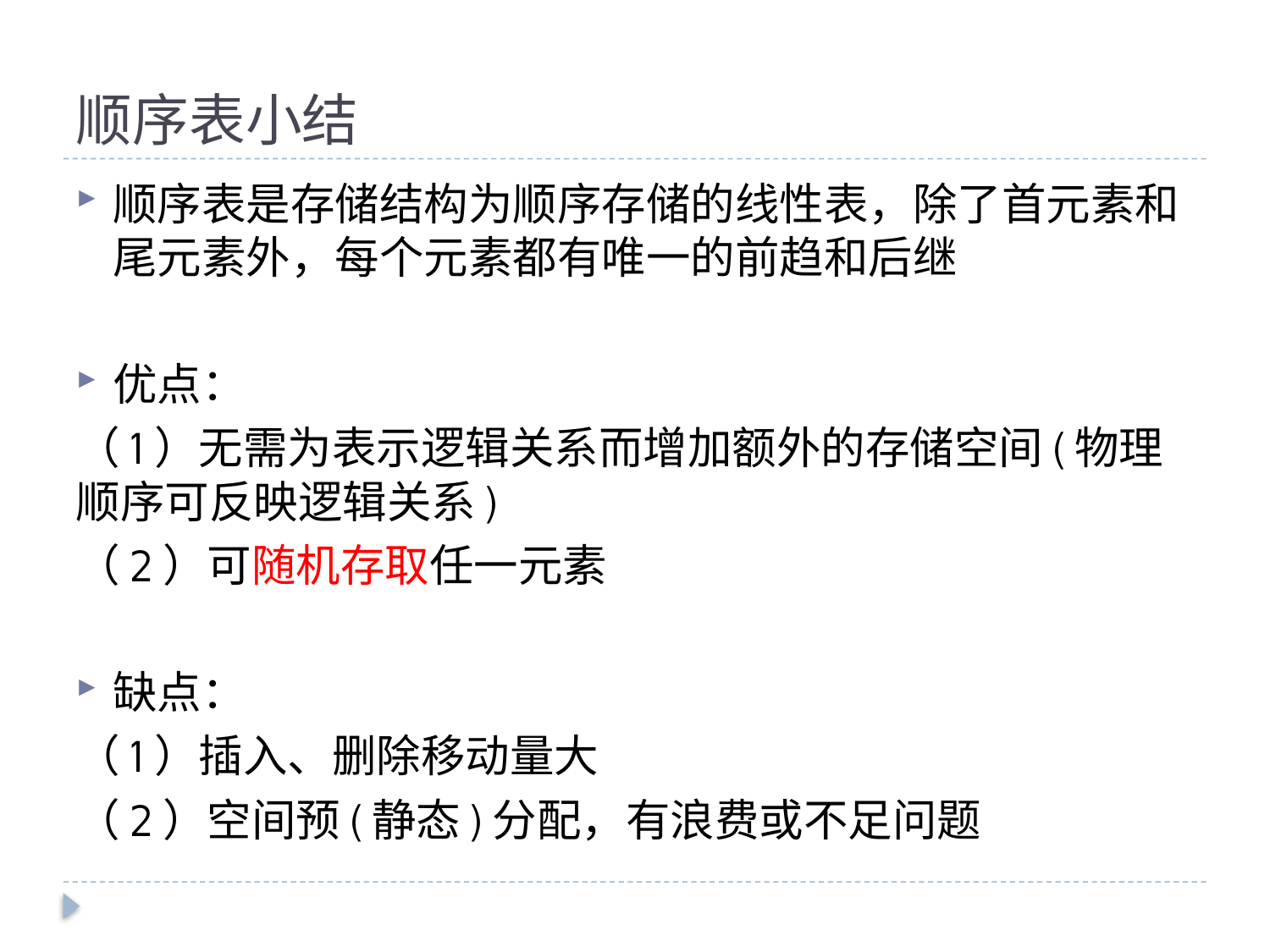

# 顺序表小结
顺序表是存储结构为顺序存储的线性表，除了首元素和尾元素外，每个元素都有唯一的前趋和后继

优点：
（1）无需为表示逻辑关系而增加额外的存储空间(物理顺序可反映逻辑关系)
（2）可随机存取任一元素

缺点：
（1）插入、删除移动量大
（2）空间预(静态)分配，有浪费或不足问题